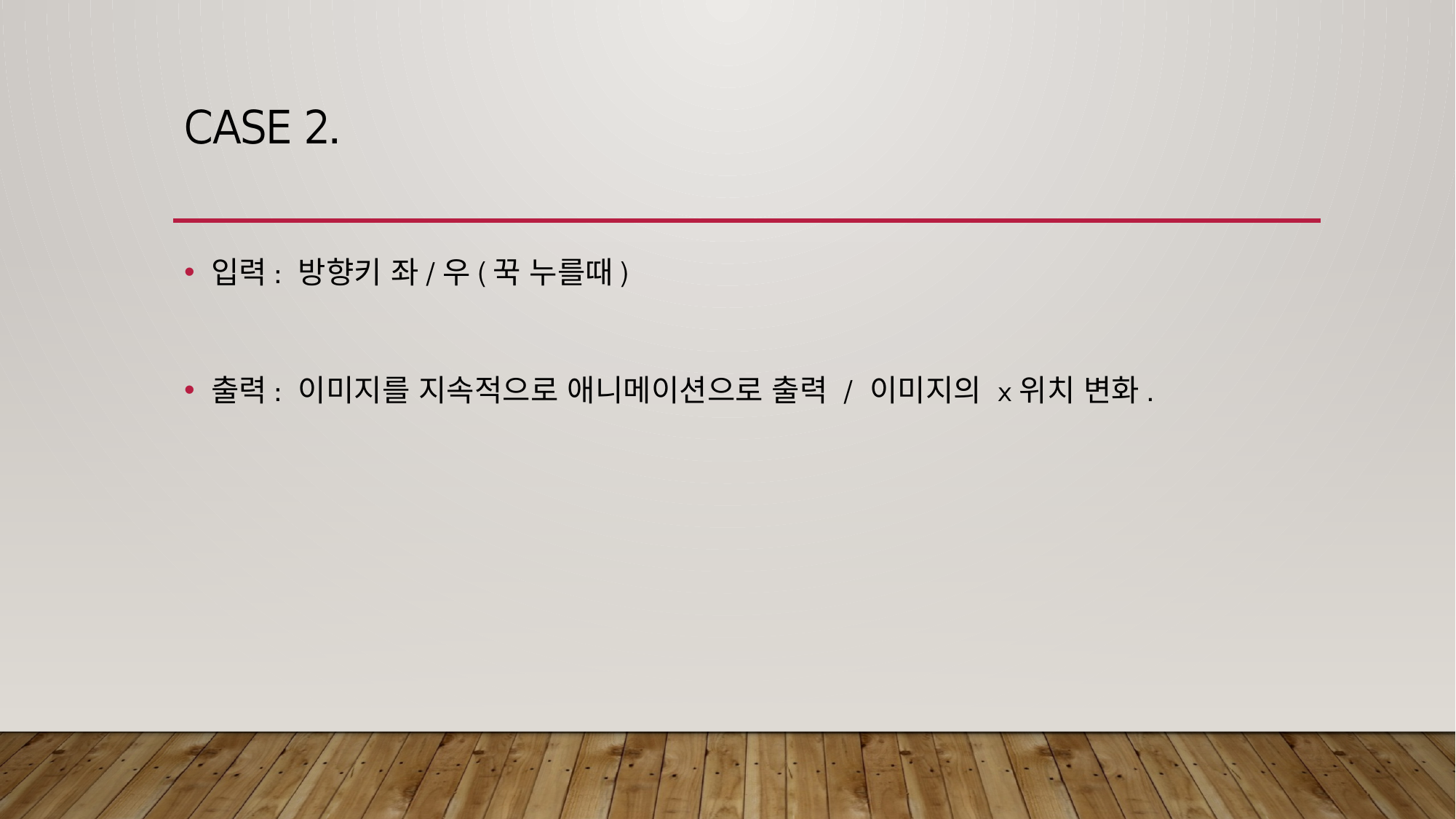

# CASE 2.
입력: 방향키 좌/우(꾹 누를때)

출력: 이미지를 지속적으로 애니메이션으로 출력 / 이미지의 x위치 변화.